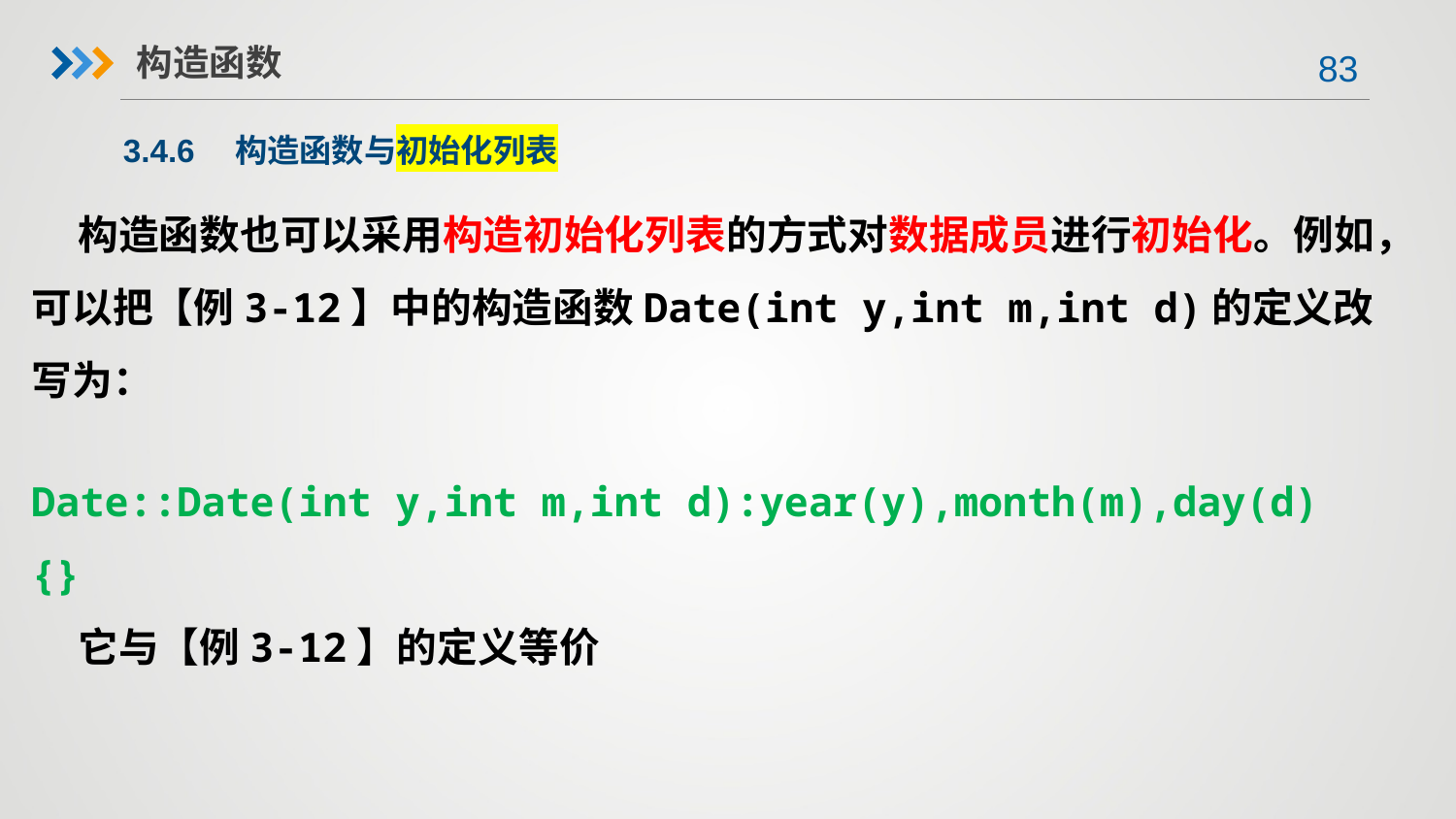

构造函数
3.4.6　构造函数与初始化列表
    构造函数也可以采用构造初始化列表的方式对数据成员进行初始化。例如，可以把【例3-12】中的构造函数Date(int y,int m,int d)的定义改写为：

Date::Date(int y,int m,int d):year(y),month(m),day(d)
{}
    它与【例3-12】的定义等价